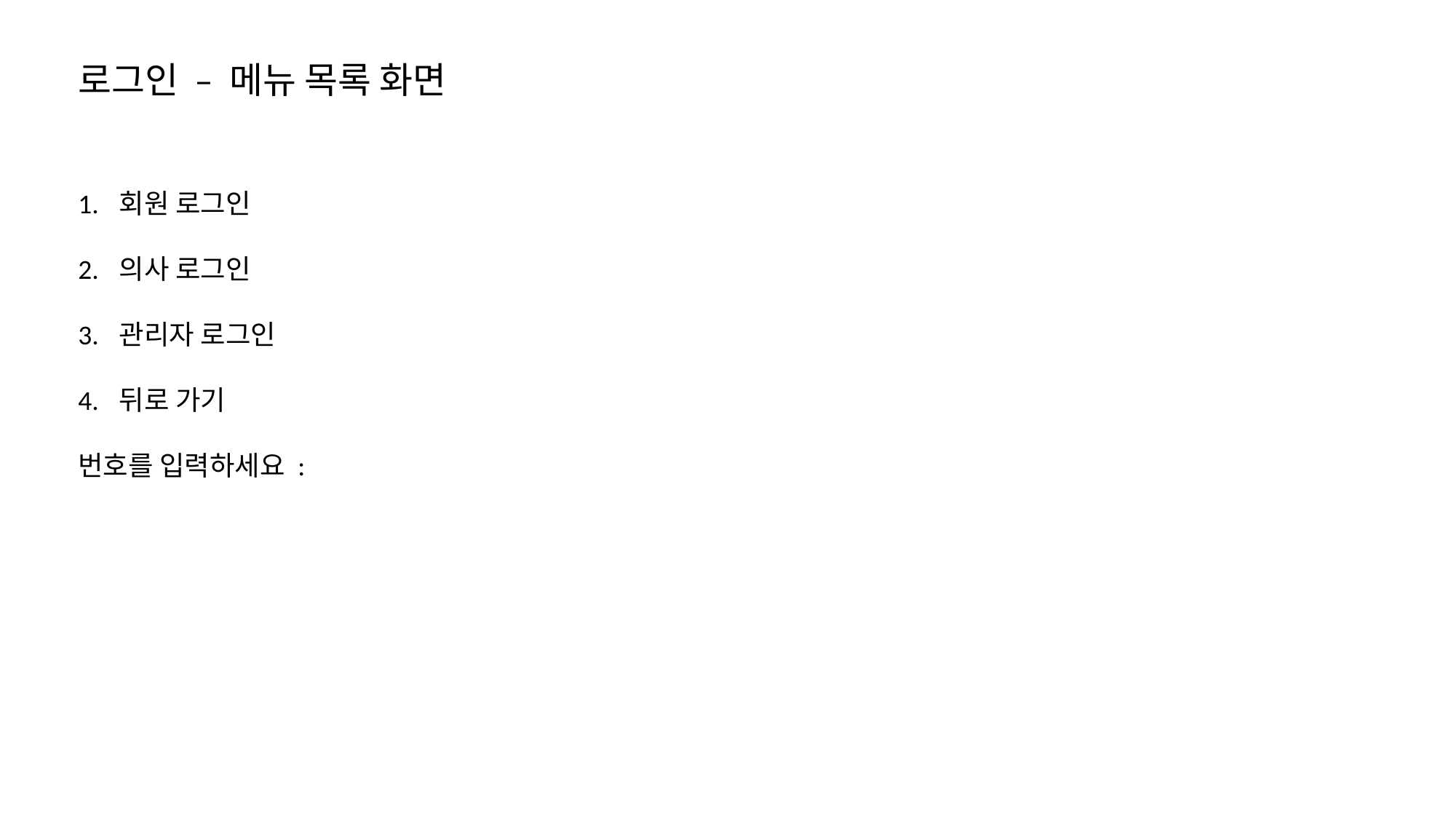

로그인  –  메뉴 목록 화면
회원 로그인

의사 로그인

관리자 로그인

뒤로 가기
번호를 입력하세요 :